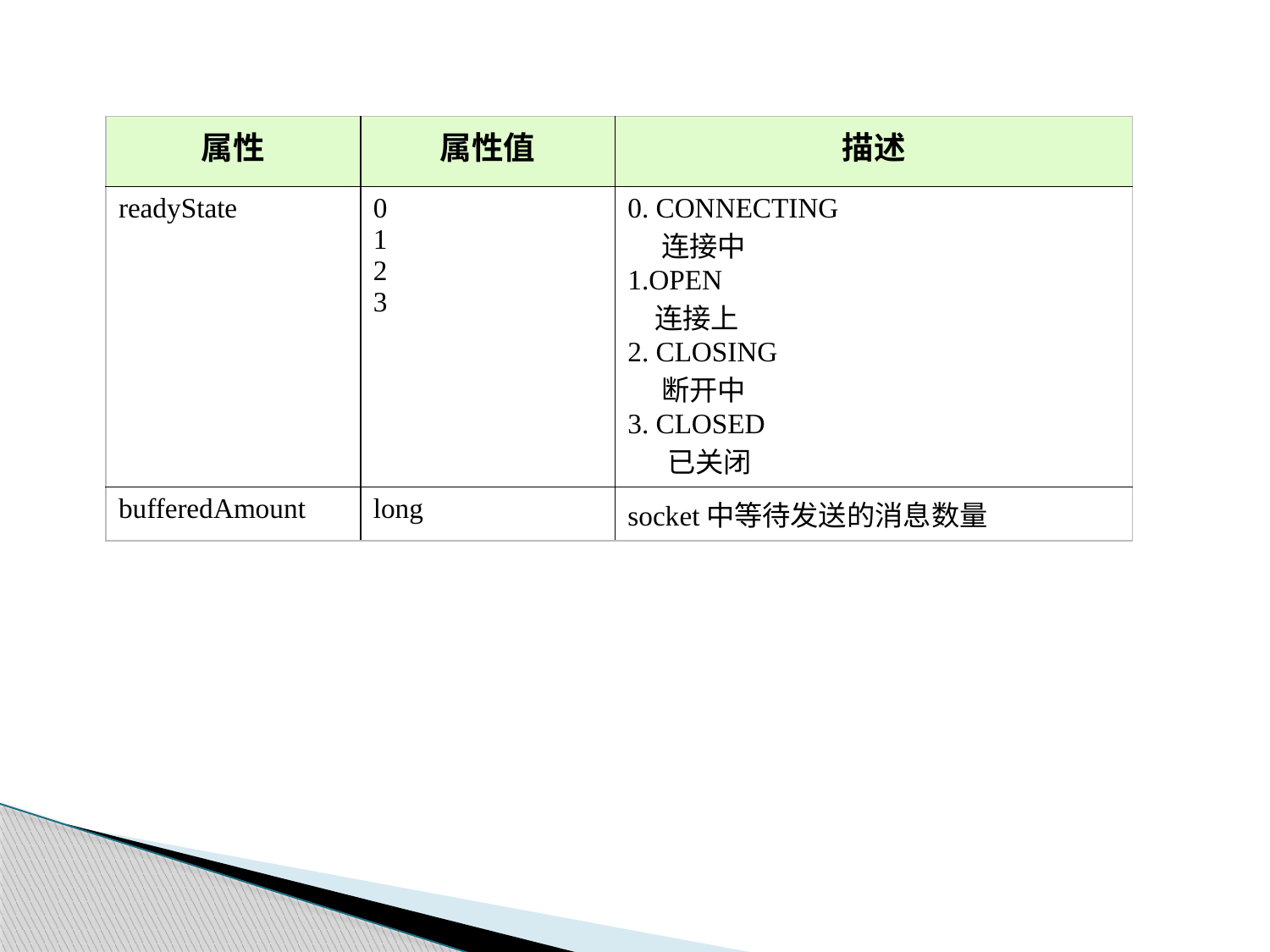

| 属性 | 属性值 | 描述 |
| --- | --- | --- |
| readyState | 0 1 2 3 | 0. CONNECTING 连接中 1.OPEN 连接上 2. CLOSING 断开中 3. CLOSED 已关闭 |
| bufferedAmount | long | socket中等待发送的消息数量 |